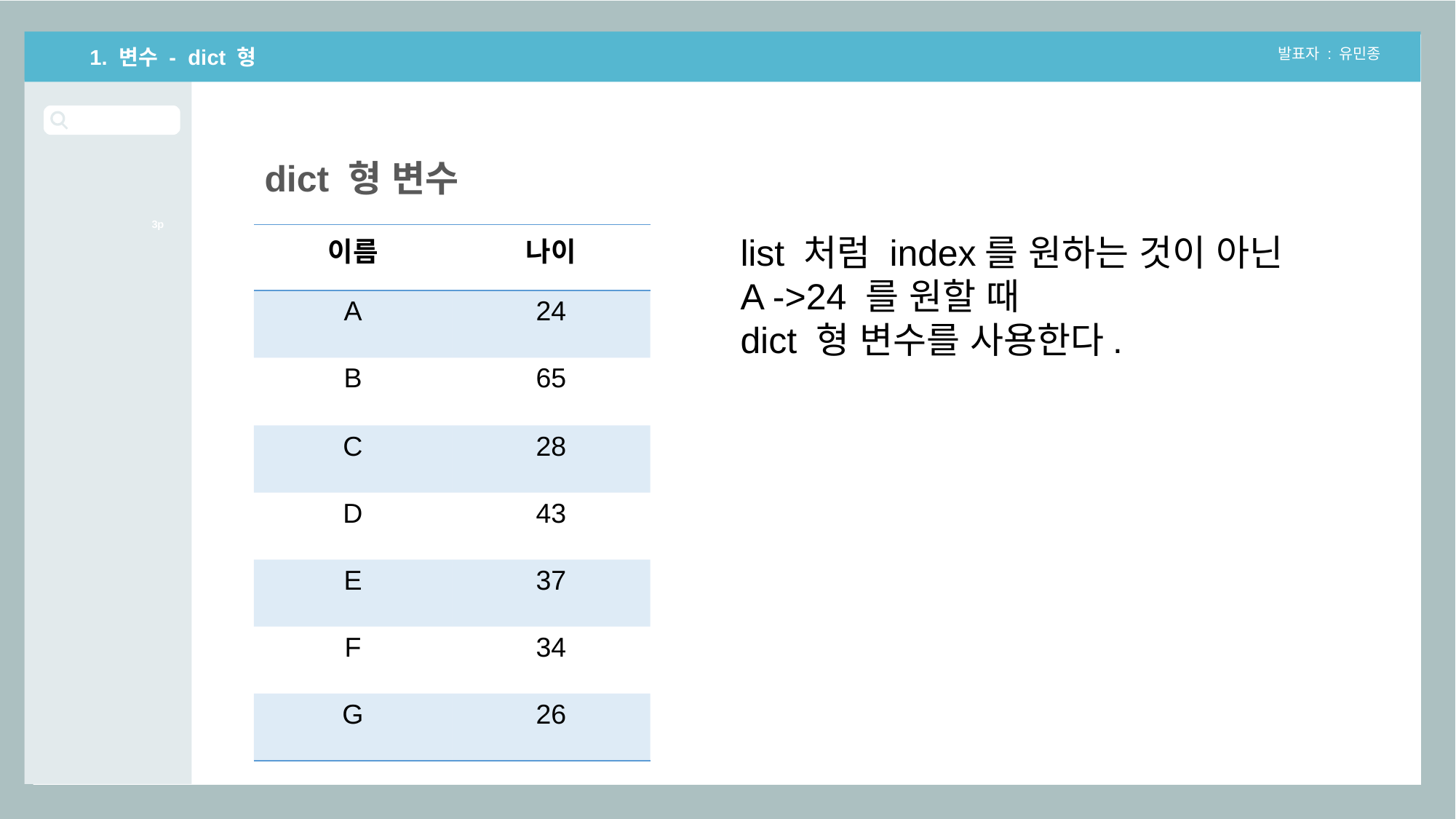

1. 변수 -  dict 형
발표자 : 유민종

dict 형 변수
3p
| 이름 | 나이 |
| --- | --- |
| A | 24 |
| B | 65 |
| C | 28 |
| D | 43 |
| E | 37 |
| F | 34 |
| G | 26 |
list 처럼 index를 원하는 것이 아닌
A ->24 를 원할 때
dict 형 변수를 사용한다.